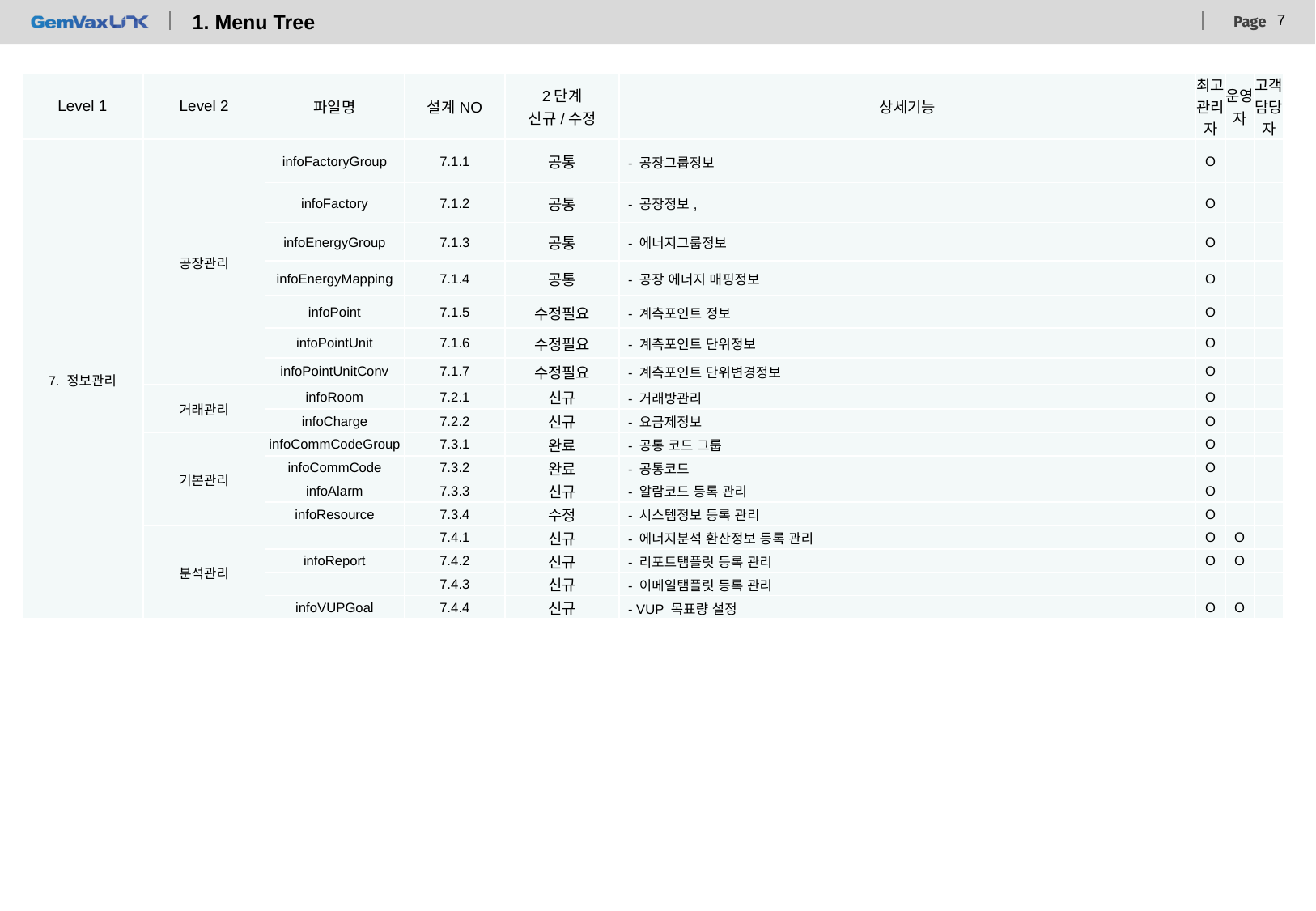

# 1. Menu Tree
| Level 1 | Level 2 | 파일명 | 설계NO | 2단계 신규/수정 | 상세기능 | 최고 관리자 | 운영자 | 고객담당자 |
| --- | --- | --- | --- | --- | --- | --- | --- | --- |
| 7. 정보관리 | 공장관리 | infoFactoryGroup | 7.1.1 | 공통 | - 공장그룹정보 | O |  |  |
|  |  | infoFactory | 7.1.2 | 공통 | - 공장정보, | O |  |  |
|  |  | infoEnergyGroup | 7.1.3 | 공통 | - 에너지그룹정보 | O |  |  |
|  |  | infoEnergyMapping | 7.1.4 | 공통 | - 공장 에너지 매핑정보 | O |  |  |
|  |  | infoPoint | 7.1.5 | 수정필요 | - 계측포인트 정보 | O |  |  |
|  |  | infoPointUnit | 7.1.6 | 수정필요 | - 계측포인트 단위정보 | O |  |  |
|  |  | infoPointUnitConv | 7.1.7 | 수정필요 | - 계측포인트 단위변경정보 | O |  |  |
|  | 거래관리 | infoRoom | 7.2.1 | 신규 | - 거래방관리 | O |  |  |
|  |  | infoCharge | 7.2.2 | 신규 | - 요금제정보 | O |  |  |
|  | 기본관리 | infoCommCodeGroup | 7.3.1 | 완료 | - 공통 코드 그룹 | O |  |  |
|  |  | infoCommCode | 7.3.2 | 완료 | - 공통코드 | O |  |  |
|  |  | infoAlarm | 7.3.3 | 신규 | - 알람코드 등록 관리 | O |  |  |
|  |  | infoResource | 7.3.4 | 수정 | - 시스템정보 등록 관리 | O |  |  |
|  | 분석관리 |  | 7.4.1 | 신규 | - 에너지분석 환산정보 등록 관리 | O | O |  |
|  |  | infoReport | 7.4.2 | 신규 | - 리포트탬플릿 등록 관리 | O | O |  |
|  |  |  | 7.4.3 | 신규 | - 이메일탬플릿 등록 관리 |  |  |  |
|  |  | infoVUPGoal | 7.4.4 | 신규 | - VUP 목표량 설정 | O | O |  |